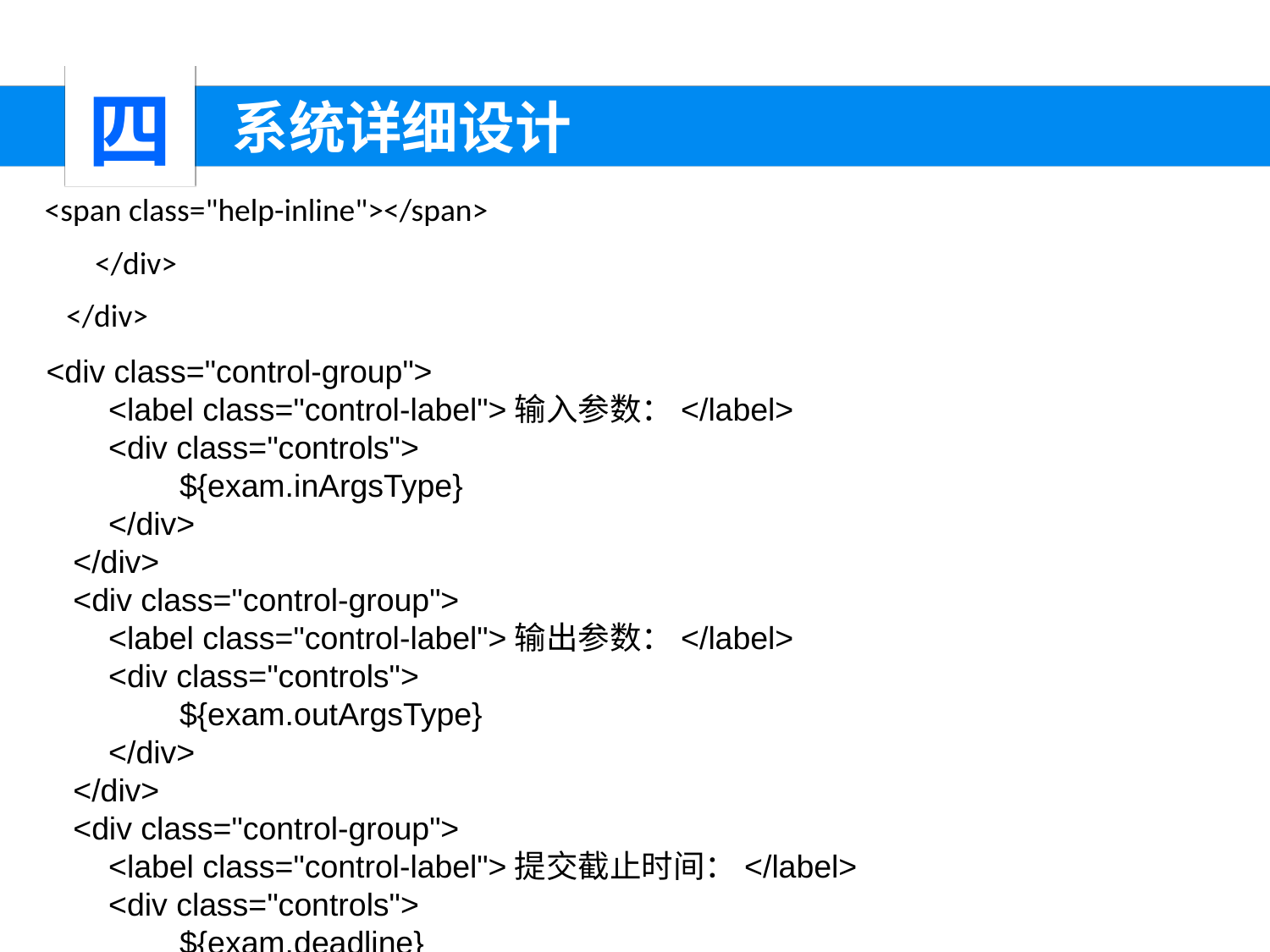

四
                系统详细设计
 <span class="help-inline"></span>
        </div>
    </div>
 <div class="control-group">
        <label class="control-label">输入参数：</label>
        <div class="controls">
                ${exam.inArgsType}
        </div>
    </div>
    <div class="control-group">
        <label class="control-label">输出参数：</label>
        <div class="controls">
                ${exam.outArgsType}
        </div>
    </div>
    <div class="control-group">
        <label class="control-label">提交截止时间：</label>
        <div class="controls">
                ${exam.deadline}